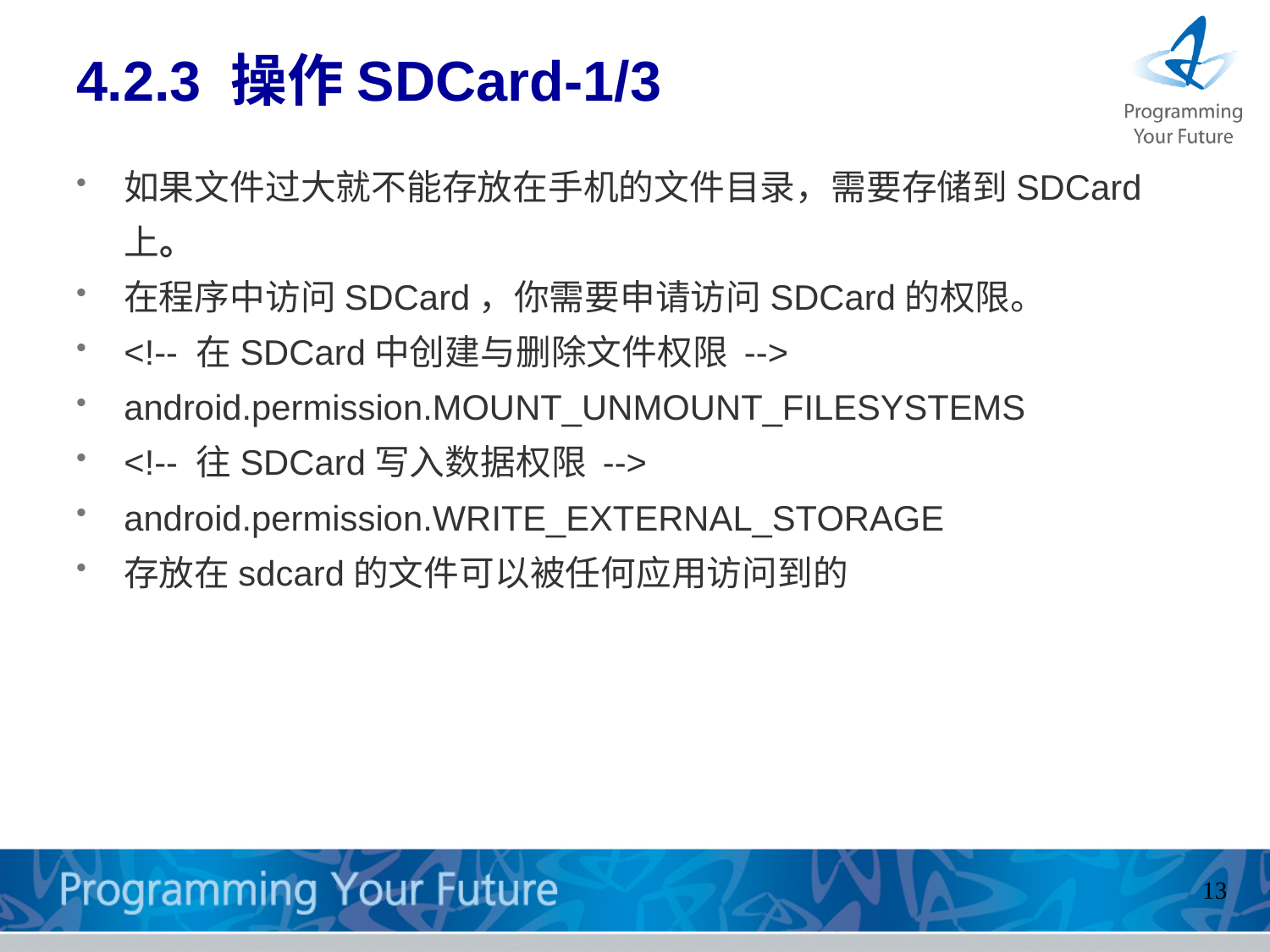

# 4.2.3 操作SDCard-1/3
如果文件过大就不能存放在手机的文件目录，需要存储到SDCard上。
在程序中访问SDCard，你需要申请访问SDCard的权限。
<!-- 在SDCard中创建与删除文件权限 -->
android.permission.MOUNT_UNMOUNT_FILESYSTEMS
<!-- 往SDCard写入数据权限 -->
android.permission.WRITE_EXTERNAL_STORAGE
存放在sdcard的文件可以被任何应用访问到的